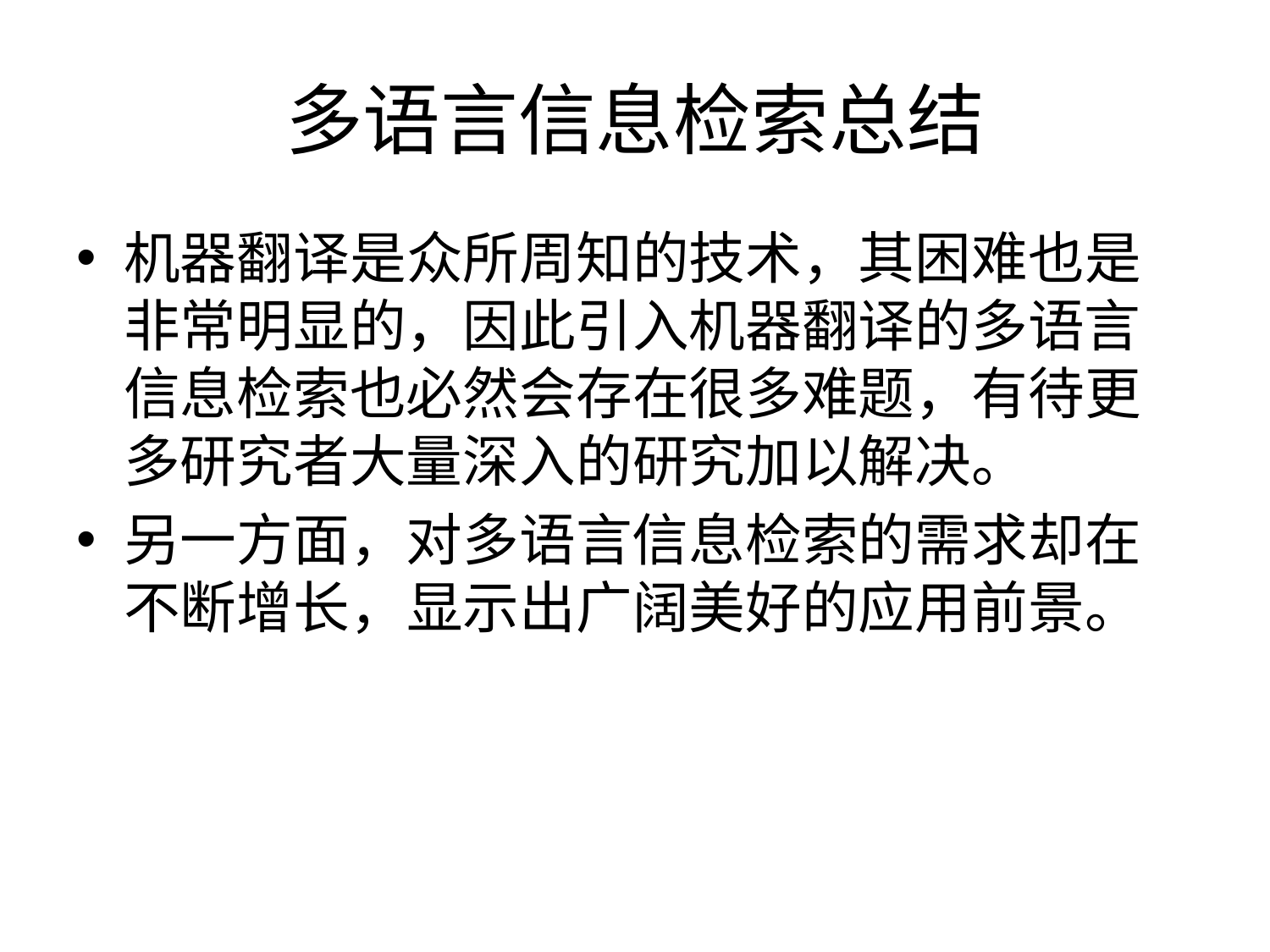

# 多语言信息检索总结
机器翻译是众所周知的技术，其困难也是非常明显的，因此引入机器翻译的多语言信息检索也必然会存在很多难题，有待更多研究者大量深入的研究加以解决。
另一方面，对多语言信息检索的需求却在不断增长，显示出广阔美好的应用前景。